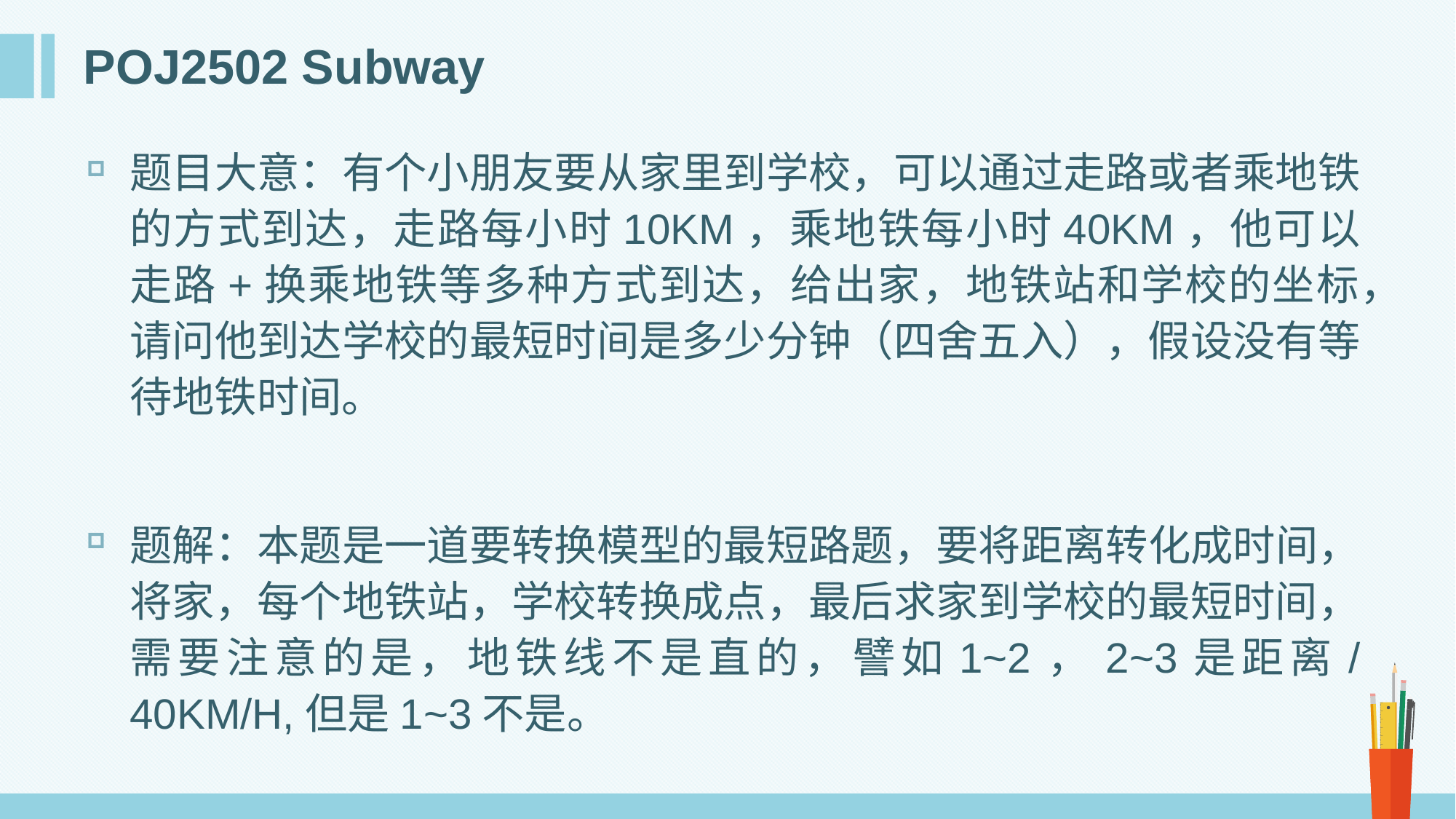

# POJ2502 Subway
题目大意：有个小朋友要从家里到学校，可以通过走路或者乘地铁的方式到达，走路每小时10KM，乘地铁每小时40KM，他可以走路+换乘地铁等多种方式到达，给出家，地铁站和学校的坐标，请问他到达学校的最短时间是多少分钟（四舍五入），假设没有等待地铁时间。

题解：本题是一道要转换模型的最短路题，要将距离转化成时间，将家，每个地铁站，学校转换成点，最后求家到学校的最短时间，需要注意的是，地铁线不是直的，譬如1~2，2~3是距离/40KM/H,但是1~3不是。